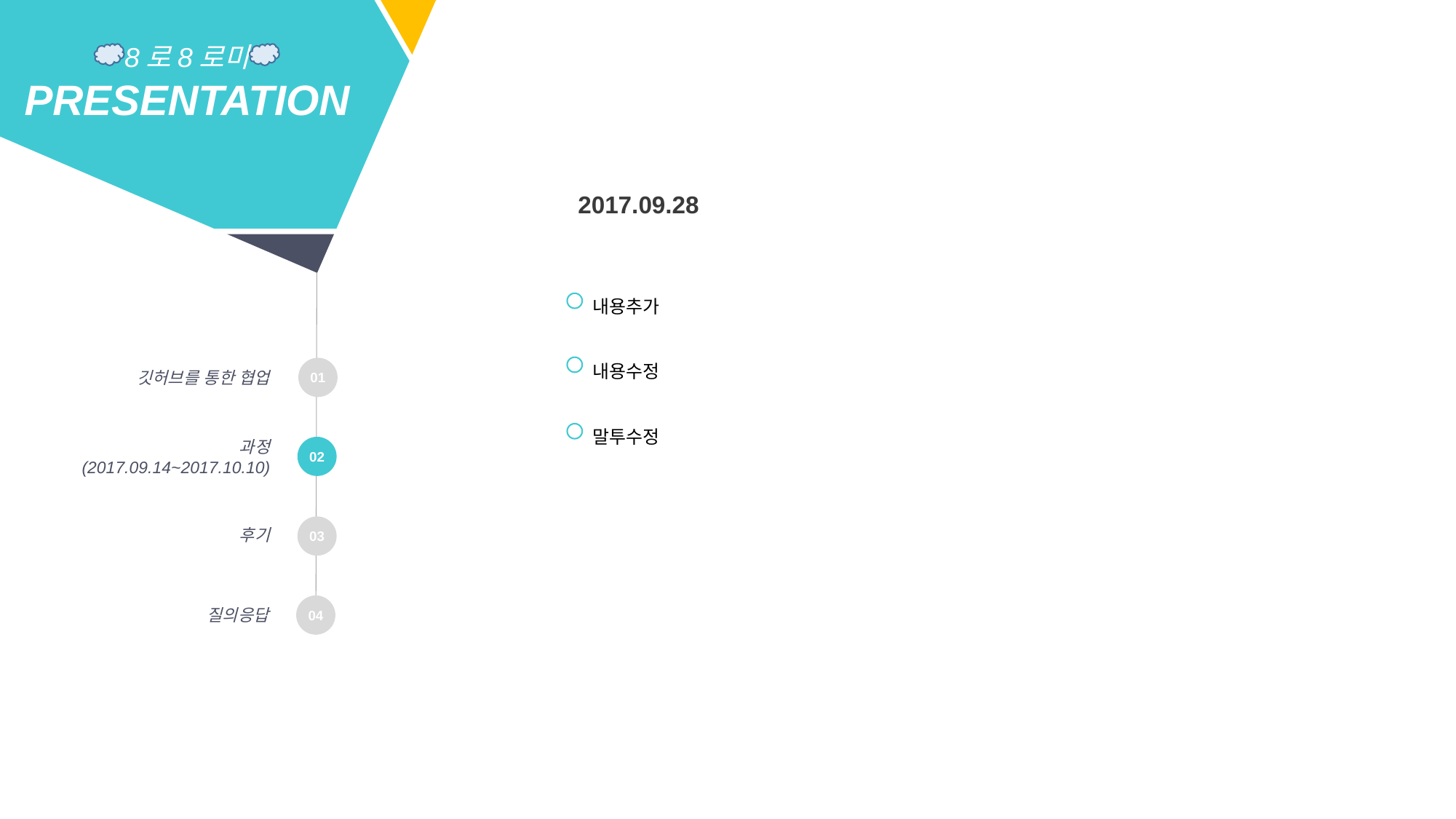

8로8로미 PRESENTATION

2017.09.28

  내용추가

  내용수정

  말투수정

 깃허브를 통한 협업

01

과정
(2017.09.14~2017.10.10)
02
03
후기
04
질의응답